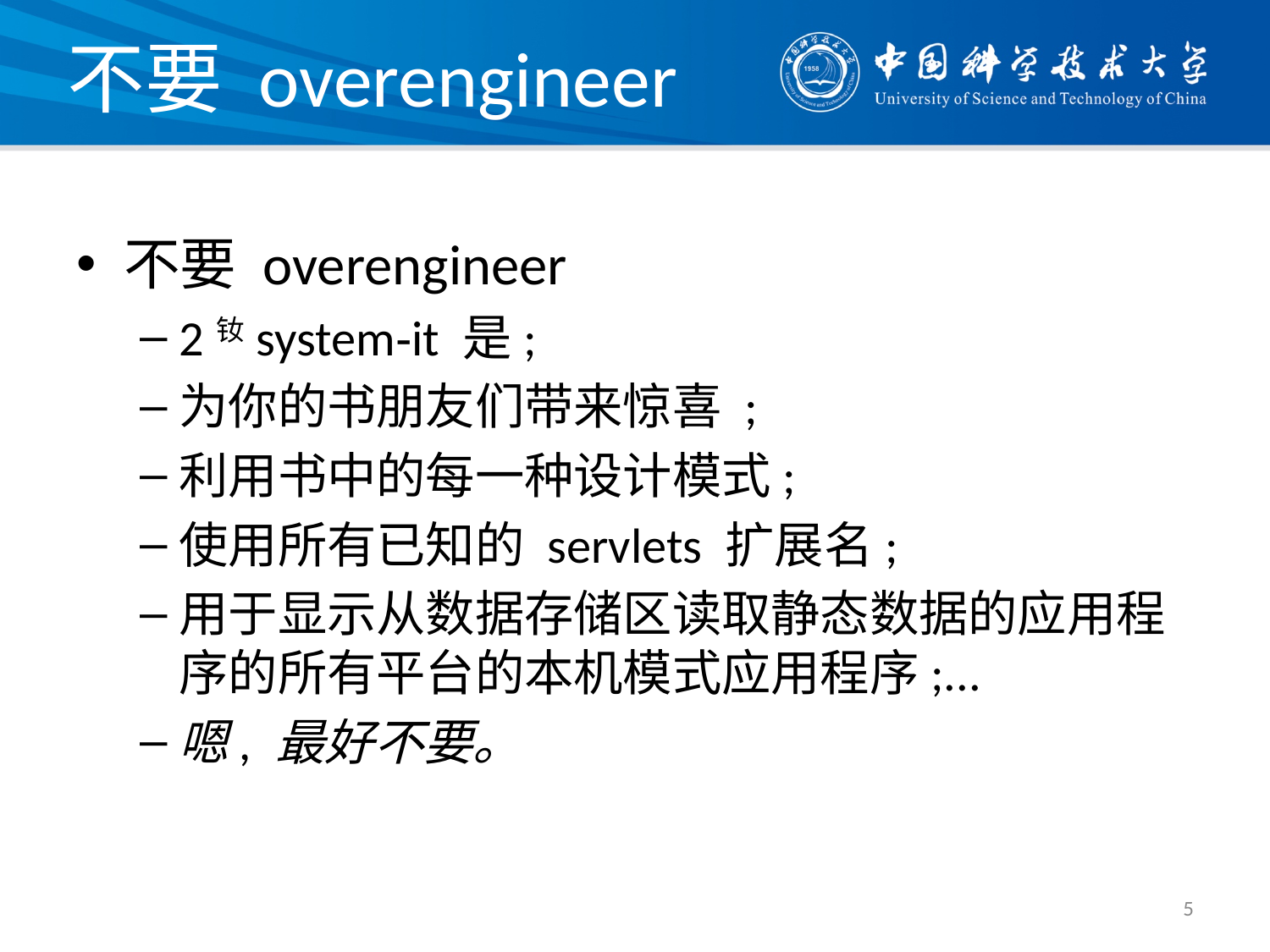

# 不要 overengineer
不要 overengineer
2钕system‐it 是;
为你的书朋友们带来惊喜 ;
利用书中的每一种设计模式;
使用所有已知的 servlets 扩展名;
用于显示从数据存储区读取静态数据的应用程序的所有平台的本机模式应用程序;...
嗯, 最好不要。
5